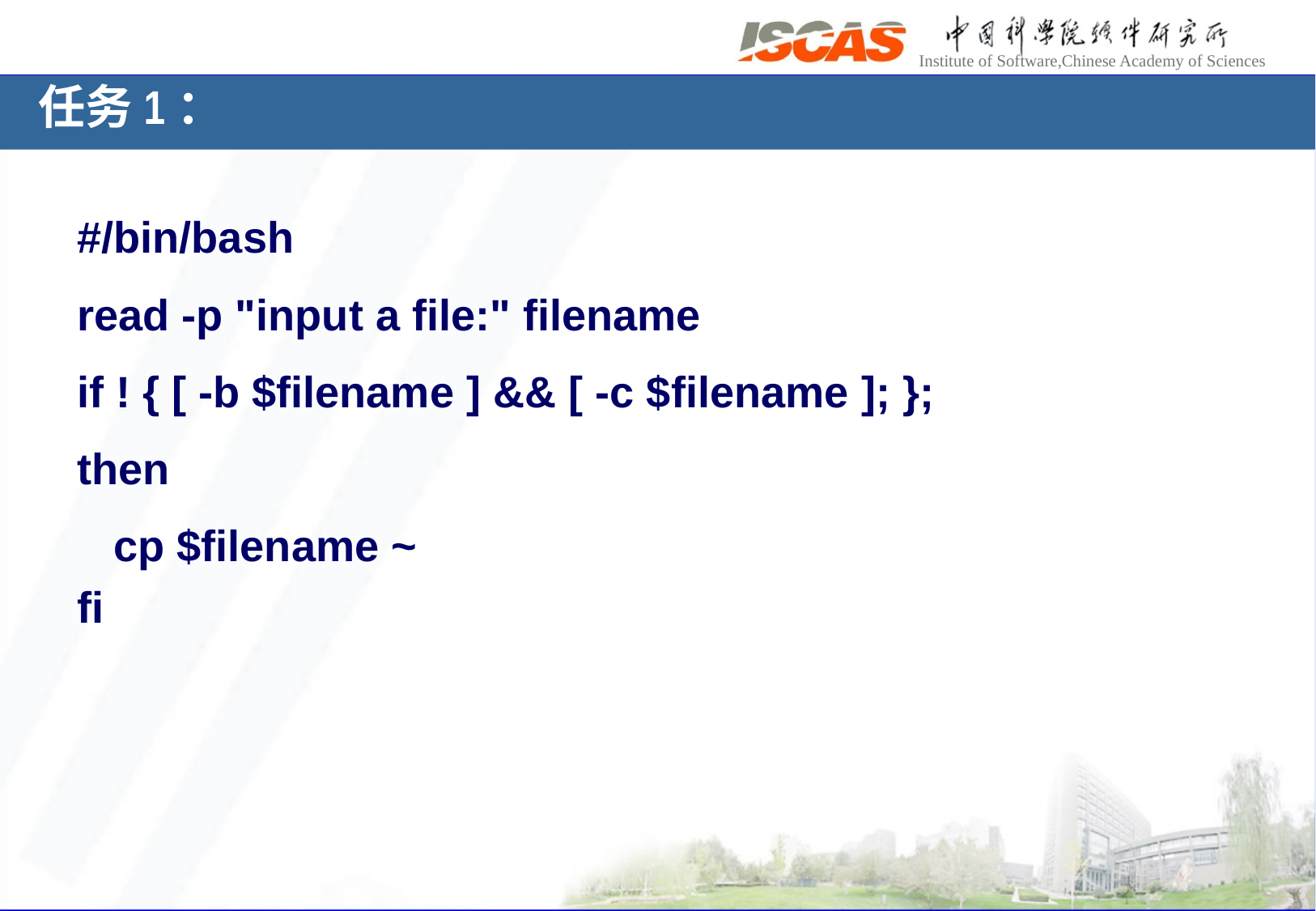

# 任务1：
#/bin/bash
read -p "input a file:" filename
if ! { [ -b $filename ] && [ -c $filename ]; };
then
   cp $filename ~
fi